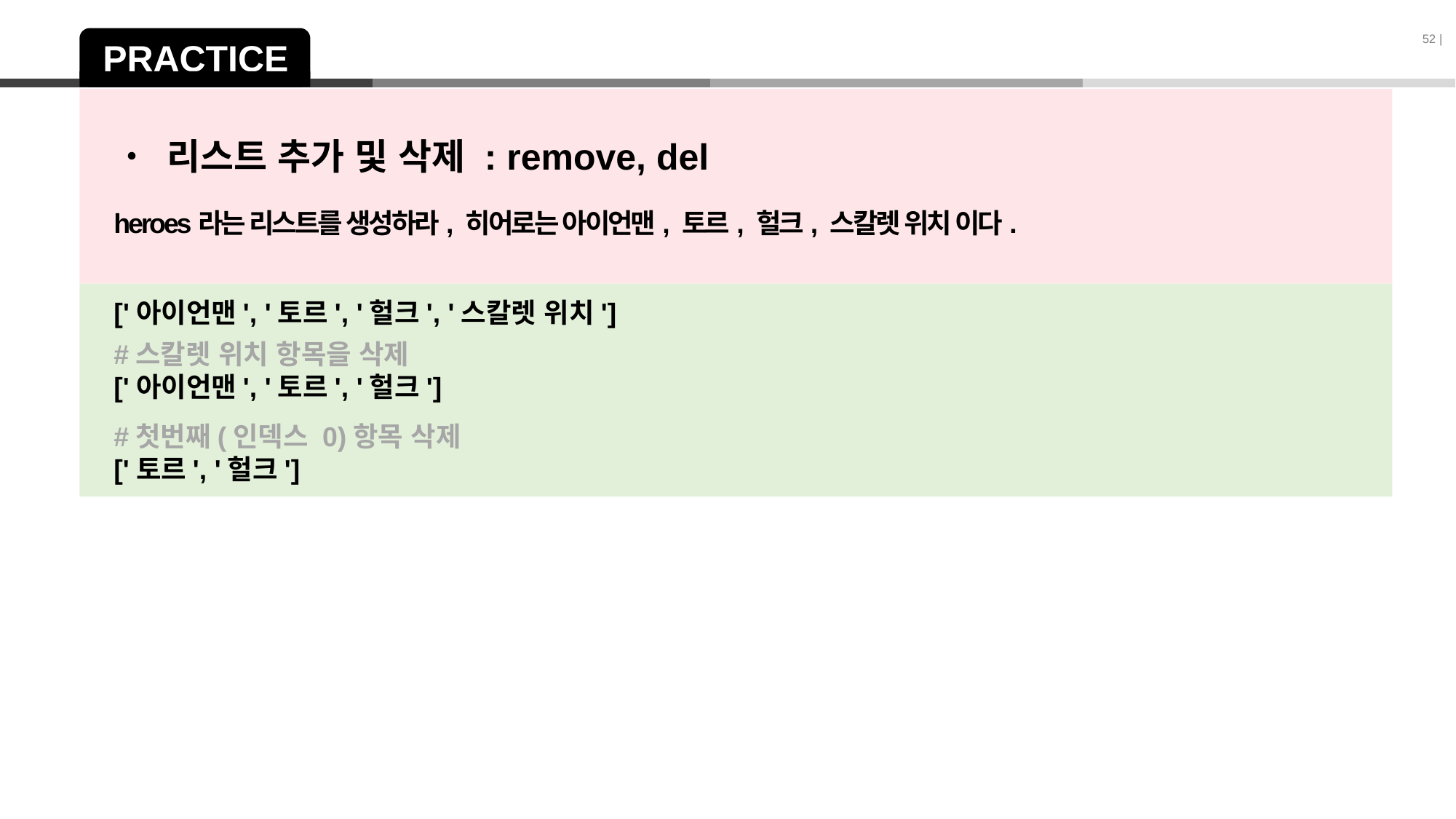

52 |

PRACTICE

• 리스트 추가 및 삭제 : remove, del

heroes라는 리스트를 생성하라, 히어로는 아이언맨, 토르, 헐크, 스칼렛 위치 이다.
['아이언맨', '토르', '헐크', '스칼렛 위치']

#스칼렛 위치 항목을 삭제
['아이언맨', '토르', '헐크']

#첫번째(인덱스 0)항목 삭제
['토르', '헐크']